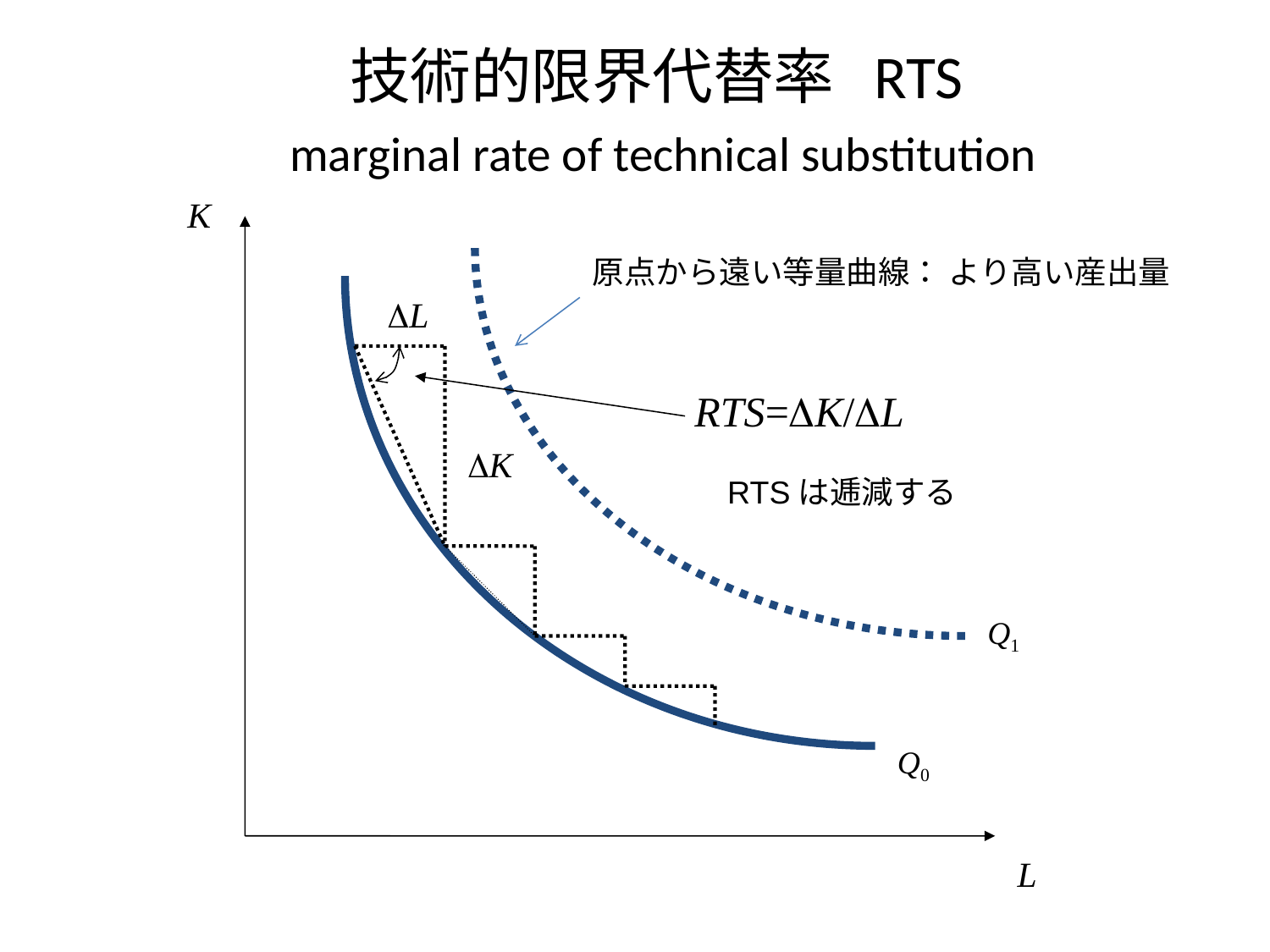

# 技術的限界代替率  RTS marginal rate of technical substitution
K

原点から遠い等量曲線： より高い産出量

ΔL

RTS=ΔK/ΔL
ΔK
RTSは逓減する

Q1

Q0

L